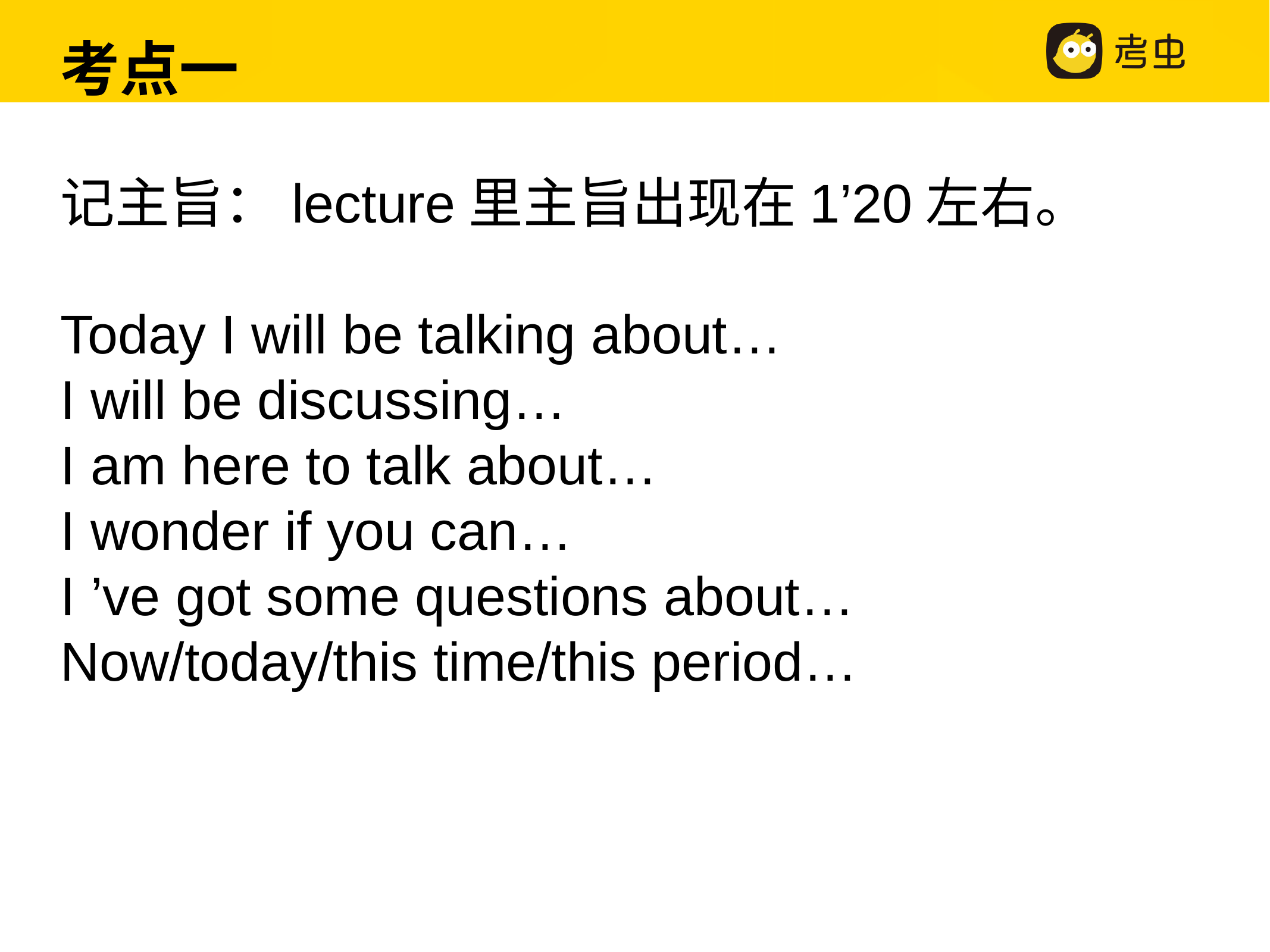

考点一

记主旨：lecture里主旨出现在1’20左右。

Today I will be talking about…
I will be discussing…
I am here to talk about…
I wonder if you can…
I ’ve got some questions about…
Now/today/this time/this period…